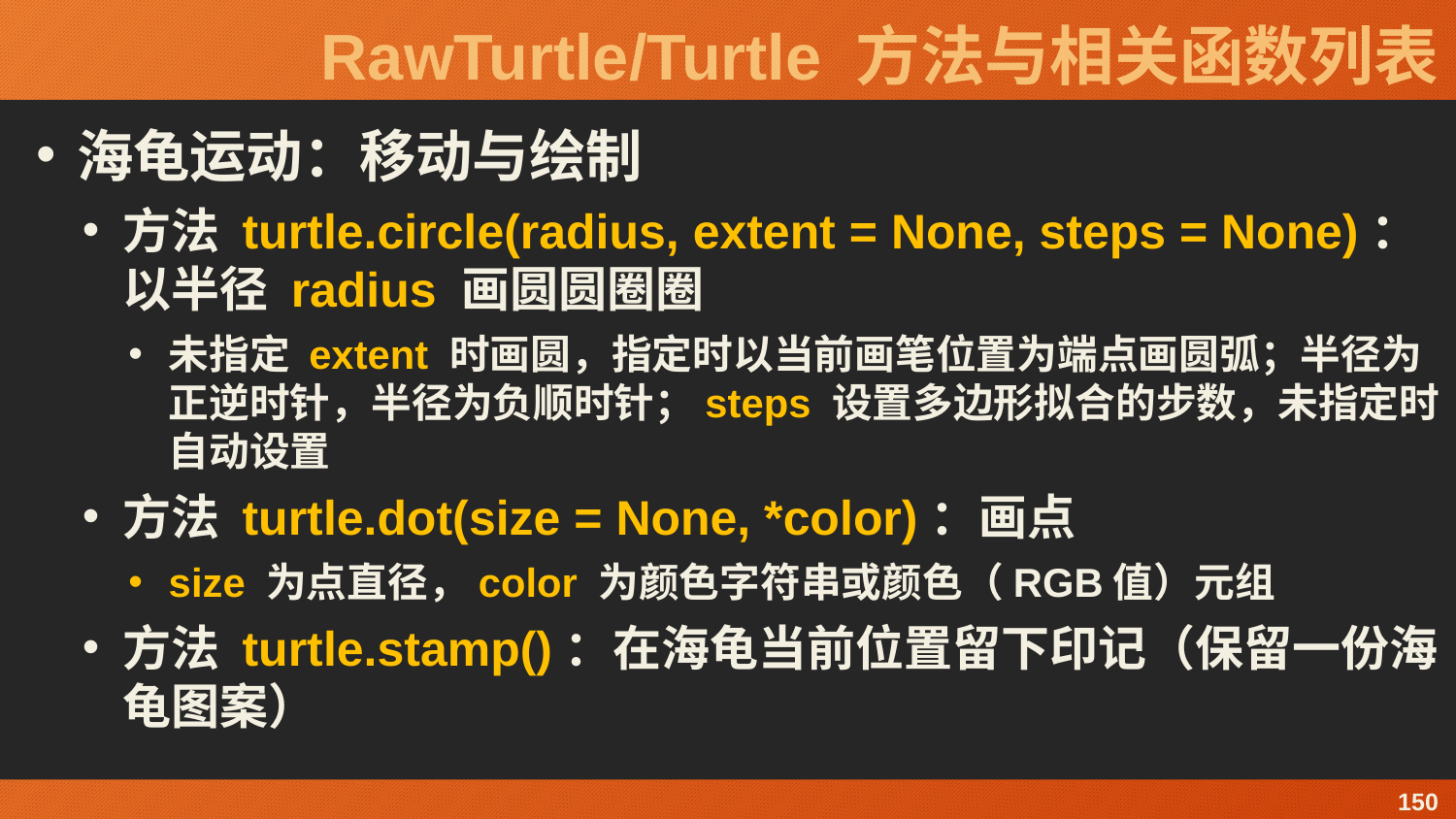

# RawTurtle/Turtle 方法与相关函数列表
海龟运动：移动与绘制
方法 turtle.circle(radius, extent = None, steps = None)：以半径 radius 画圆圆圈圈
未指定 extent 时画圆，指定时以当前画笔位置为端点画圆弧；半径为正逆时针，半径为负顺时针；steps 设置多边形拟合的步数，未指定时自动设置
方法 turtle.dot(size = None, *color)：画点
size 为点直径，color 为颜色字符串或颜色（RGB值）元组
方法 turtle.stamp()：在海龟当前位置留下印记（保留一份海龟图案）
150